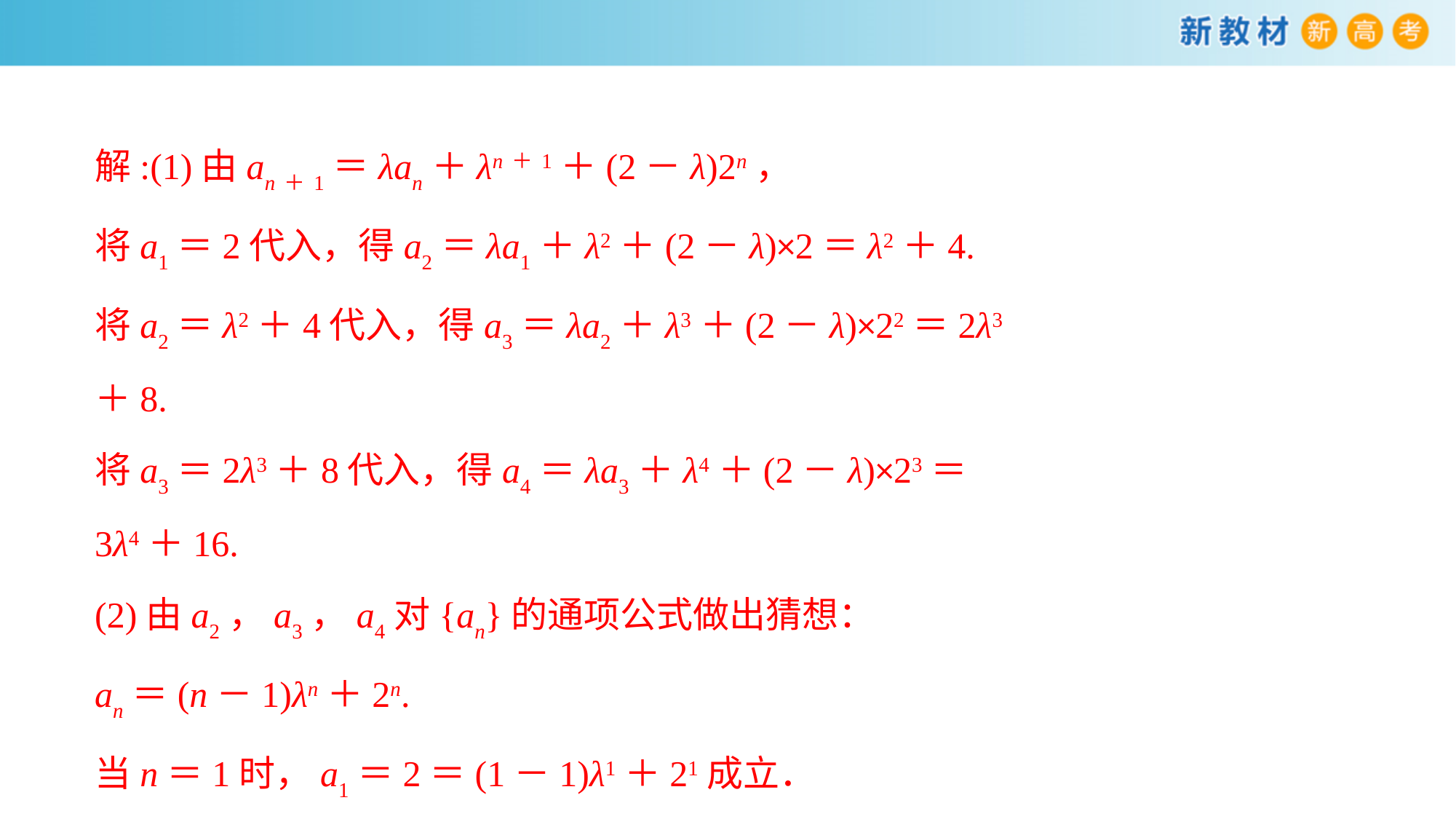

解:(1)由an＋1＝λan＋λn＋1＋(2－λ)2n，
将a1＝2代入，得a2＝λa1＋λ2＋(2－λ)×2＝λ2＋4.
将a2＝λ2＋4代入，得a3＝λa2＋λ3＋(2－λ)×22＝2λ3＋8.
将a3＝2λ3＋8代入，得a4＝λa3＋λ4＋(2－λ)×23＝3λ4＋16.
(2)由a2，a3，a4对{an}的通项公式做出猜想：
an＝(n－1)λn＋2n.
当n＝1时，a1＝2＝(1－1)λ1＋21成立．